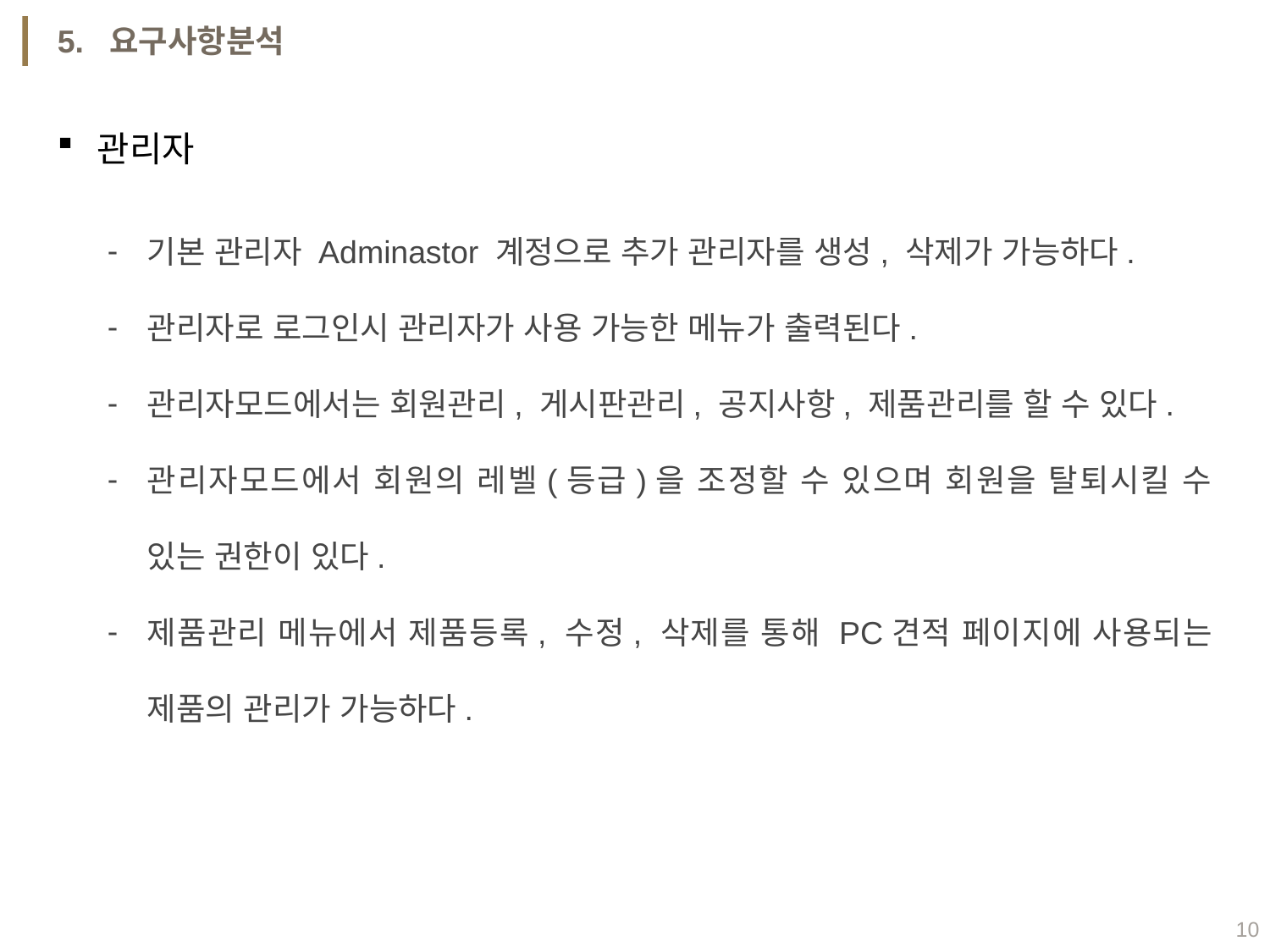

5.  요구사항분석
관리자
기본 관리자 Adminastor 계정으로 추가 관리자를 생성, 삭제가 가능하다.
관리자로 로그인시 관리자가 사용 가능한 메뉴가 출력된다.
관리자모드에서는 회원관리, 게시판관리, 공지사항, 제품관리를 할 수 있다.
관리자모드에서 회원의 레벨(등급)을 조정할 수 있으며 회원을 탈퇴시킬 수 있는 권한이 있다.
제품관리 메뉴에서 제품등록, 수정, 삭제를 통해 PC견적 페이지에 사용되는 제품의 관리가 가능하다.
10